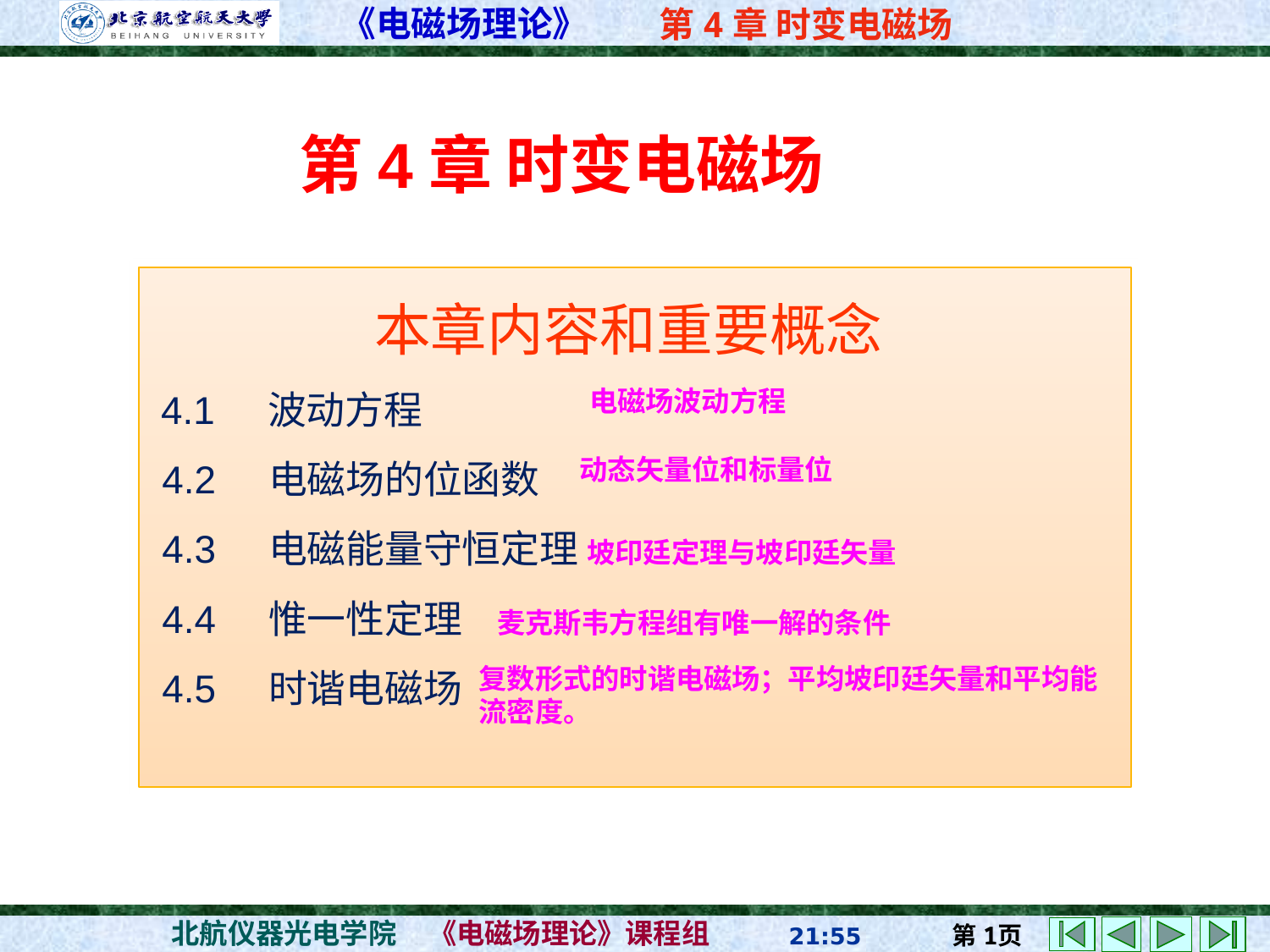

第4章 时变电磁场

本章内容和重要概念
 4.1    波动方程
 4.2    电磁场的位函数
 4.3    电磁能量守恒定理 坡印廷定理与坡印廷矢量
 4.4    惟一性定理    麦克斯韦方程组有唯一解的条件
 4.5    时谐电磁场

电磁场波动方程
动态矢量位和标量位
复数形式的时谐电磁场；平均坡印廷矢量和平均能流密度。